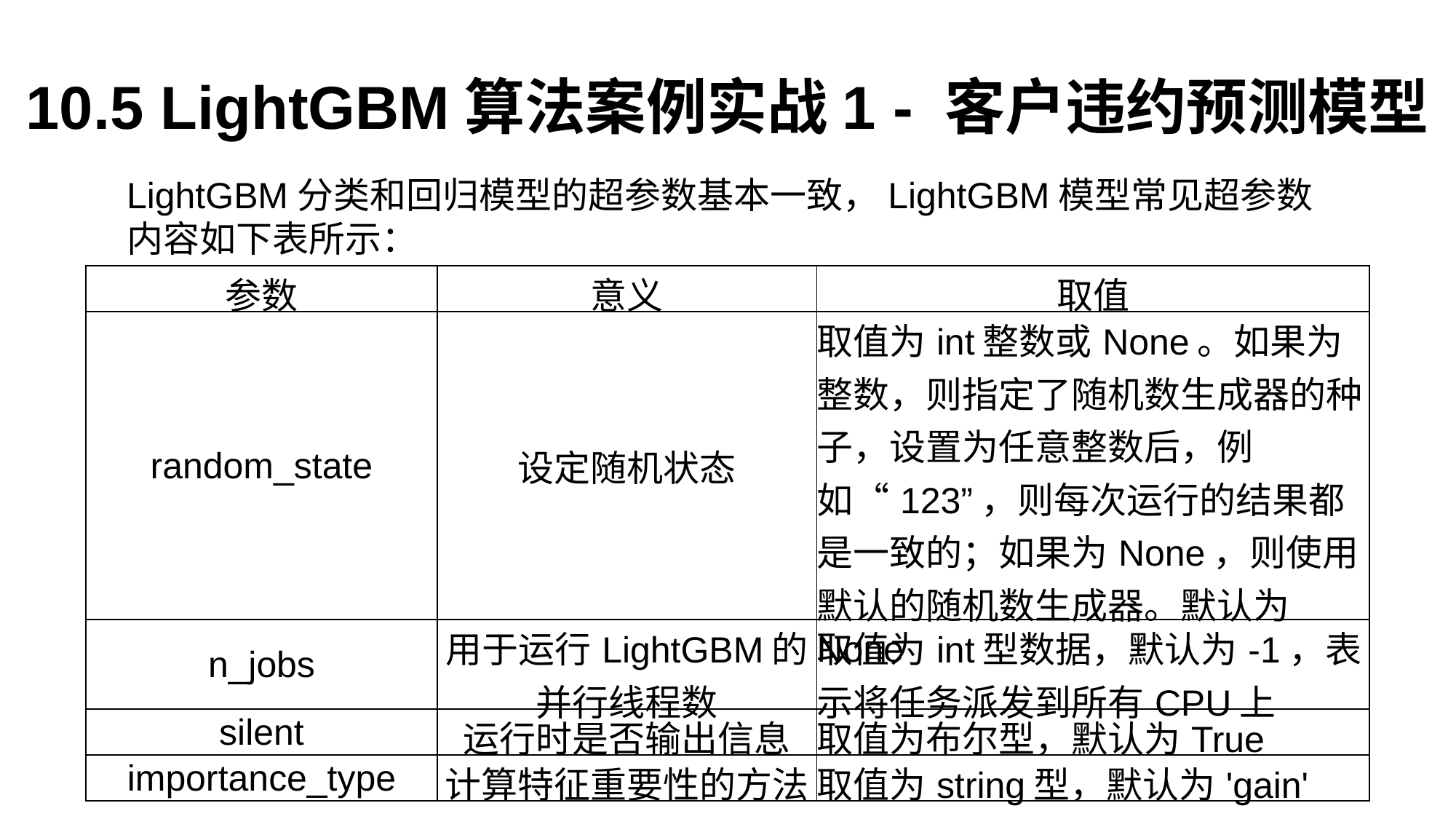

10.5 LightGBM算法案例实战1 - 客户违约预测模型
LightGBM分类和回归模型的超参数基本一致，LightGBM模型常见超参数内容如下表所示：
| 参数 | 意义 | 取值 |
| --- | --- | --- |
| random\_state | 设定随机状态 | 取值为int整数或None。如果为整数，则指定了随机数生成器的种子，设置为任意整数后，例如“123”，则每次运行的结果都是一致的；如果为None，则使用默认的随机数生成器。默认为None |
| n\_jobs | 用于运行LightGBM的并行线程数 | 取值为int型数据，默认为-1，表示将任务派发到所有CPU上 |
| silent | 运行时是否输出信息 | 取值为布尔型，默认为True |
| importance\_type | 计算特征重要性的方法 | 取值为string型，默认为'gain' |